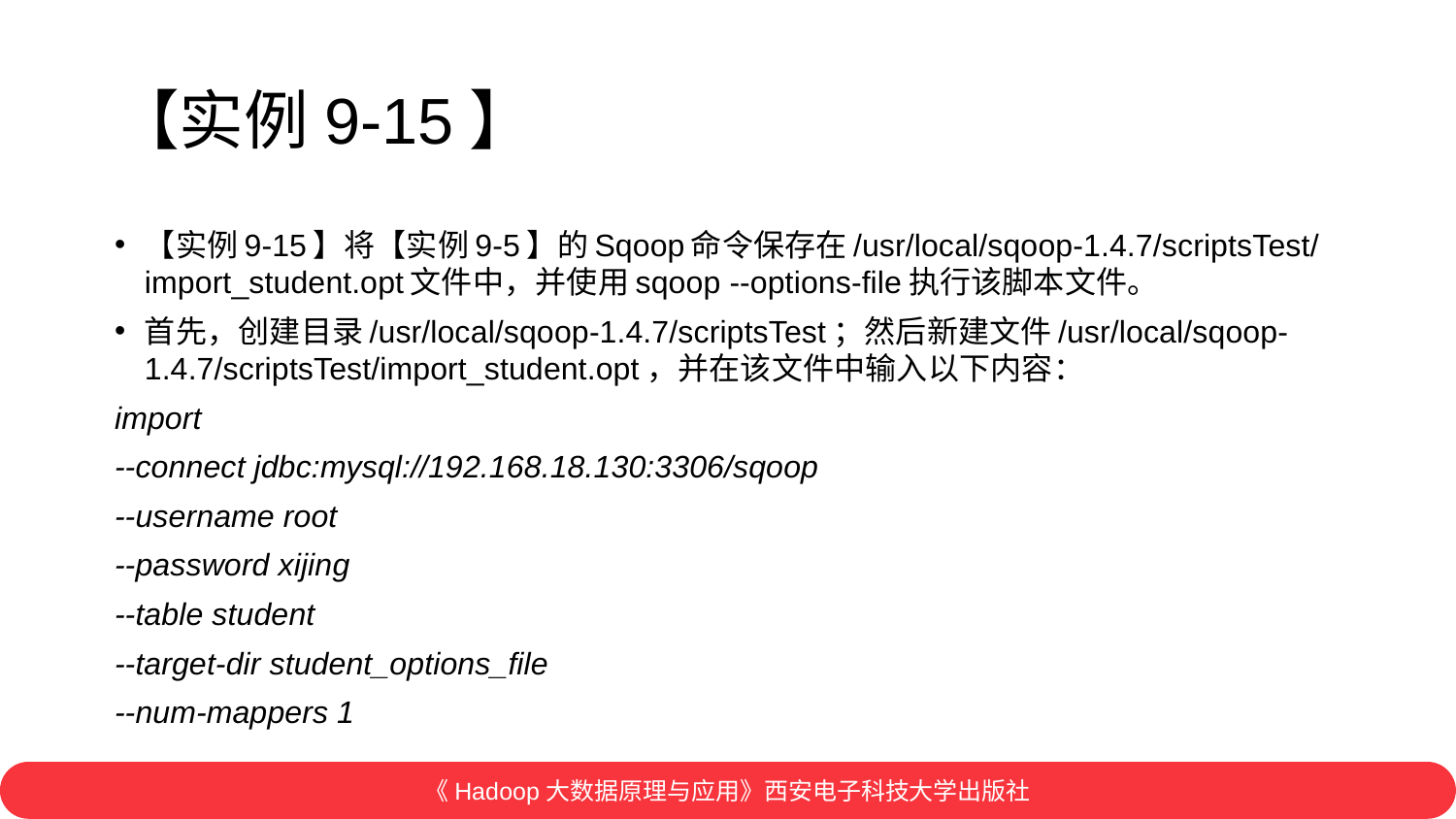

# 【实例9-15】
【实例9-15】将【实例9-5】的Sqoop命令保存在/usr/local/sqoop-1.4.7/scriptsTest/import_student.opt文件中，并使用sqoop --options-file执行该脚本文件。
首先，创建目录/usr/local/sqoop-1.4.7/scriptsTest；然后新建文件/usr/local/sqoop-1.4.7/scriptsTest/import_student.opt，并在该文件中输入以下内容：
import
--connect jdbc:mysql://192.168.18.130:3306/sqoop
--username root
--password xijing
--table student
--target-dir student_options_file
--num-mappers 1